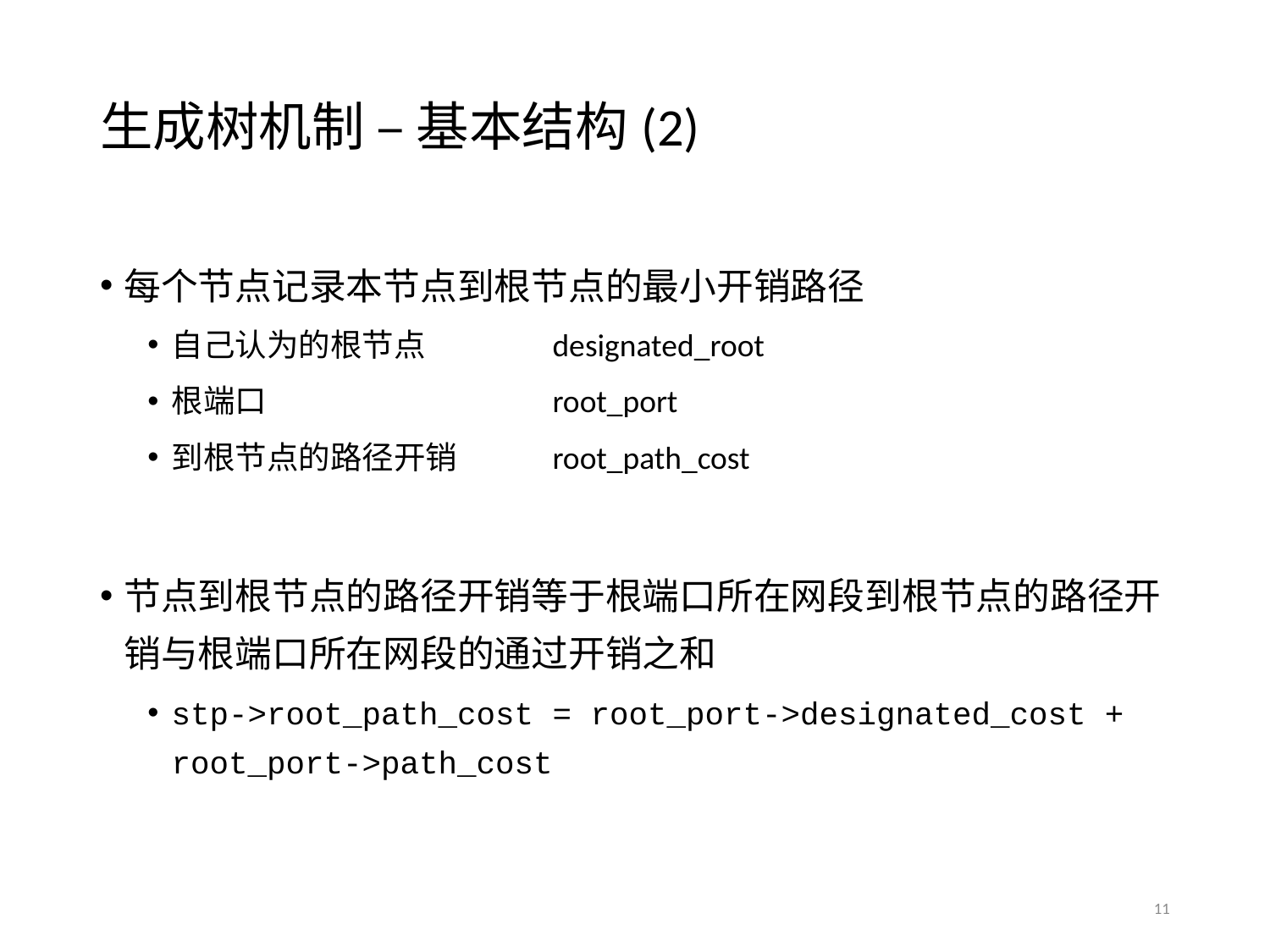

# 生成树机制 – 基本结构(2)
每个节点记录本节点到根节点的最小开销路径
自己认为的根节点	designated_root
根端口			root_port
到根节点的路径开销	root_path_cost

节点到根节点的路径开销等于根端口所在网段到根节点的路径开销与根端口所在网段的通过开销之和
stp->root_path_cost = root_port->designated_cost + root_port->path_cost

11